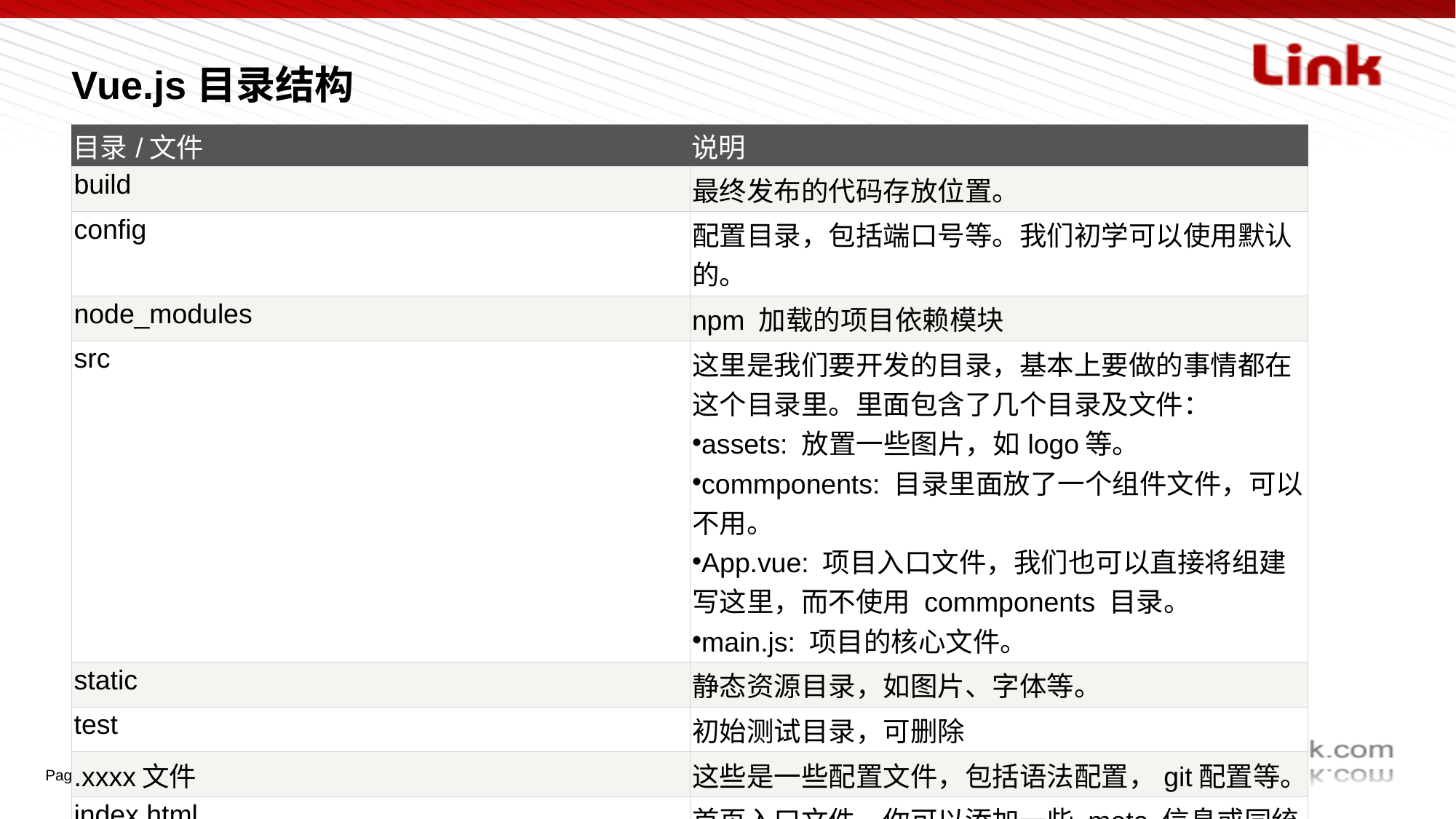

# Vue.js目录结构
| 目录/文件 | 说明 |
| --- | --- |
| build | 最终发布的代码存放位置。 |
| config | 配置目录，包括端口号等。我们初学可以使用默认的。 |
| node\_modules | npm 加载的项目依赖模块 |
| src | 这里是我们要开发的目录，基本上要做的事情都在这个目录里。里面包含了几个目录及文件： assets: 放置一些图片，如logo等。 commponents: 目录里面放了一个组件文件，可以不用。 App.vue: 项目入口文件，我们也可以直接将组建写这里，而不使用 commponents 目录。 main.js: 项目的核心文件。 |
| static | 静态资源目录，如图片、字体等。 |
| test | 初始测试目录，可删除 |
| .xxxx文件 | 这些是一些配置文件，包括语法配置，git配置等。 |
| index.html | 首页入口文件，你可以添加一些 meta 信息或同统计代码啥的。 |
| package.json | 项目配置文件。 |
| README.md | 项目的说明文档，markdown 格式 |